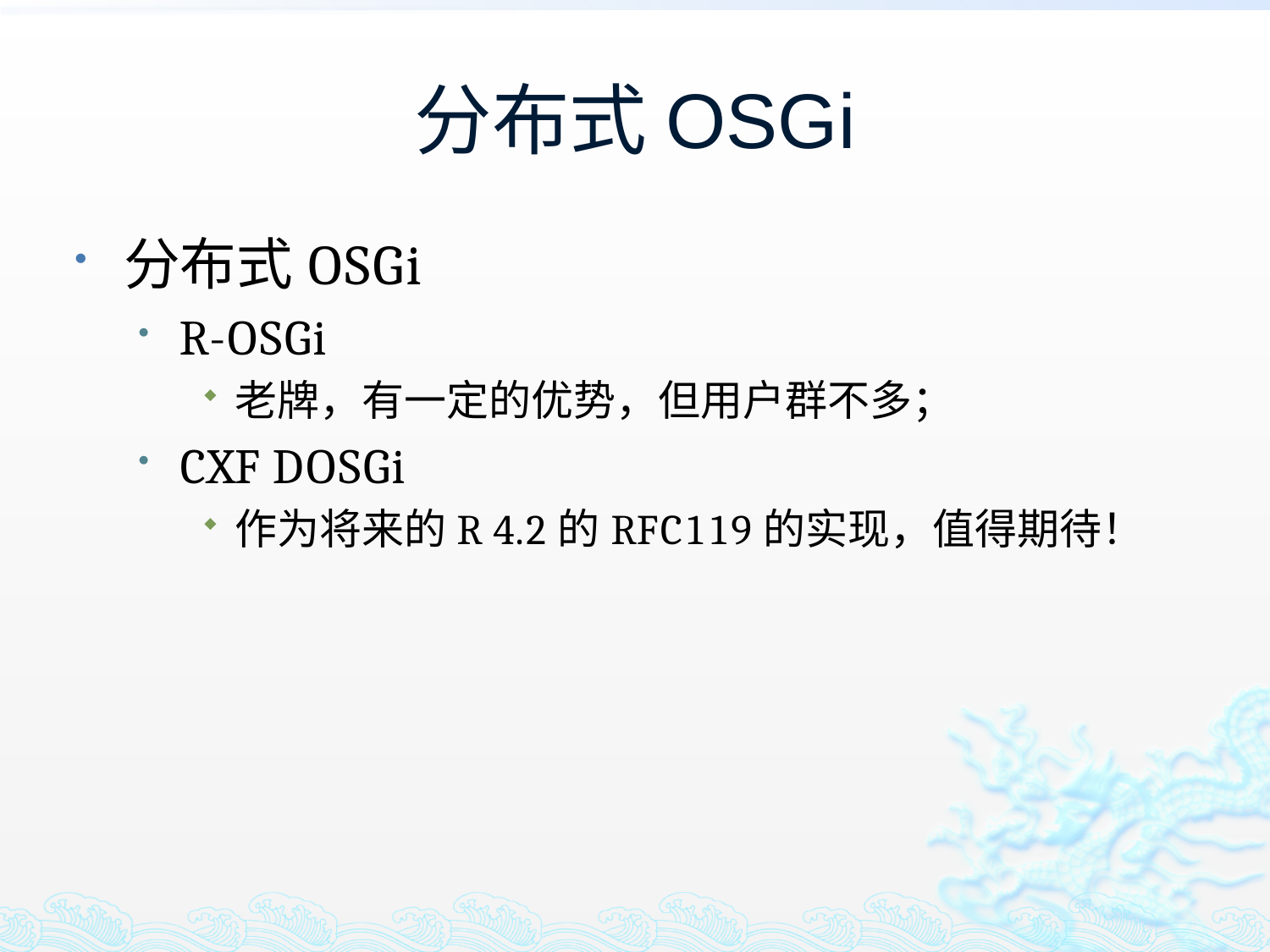

# 分布式OSGi
分布式OSGi
R-OSGi
老牌，有一定的优势，但用户群不多；
CXF DOSGi
作为将来的R 4.2的RFC119的实现，值得期待！